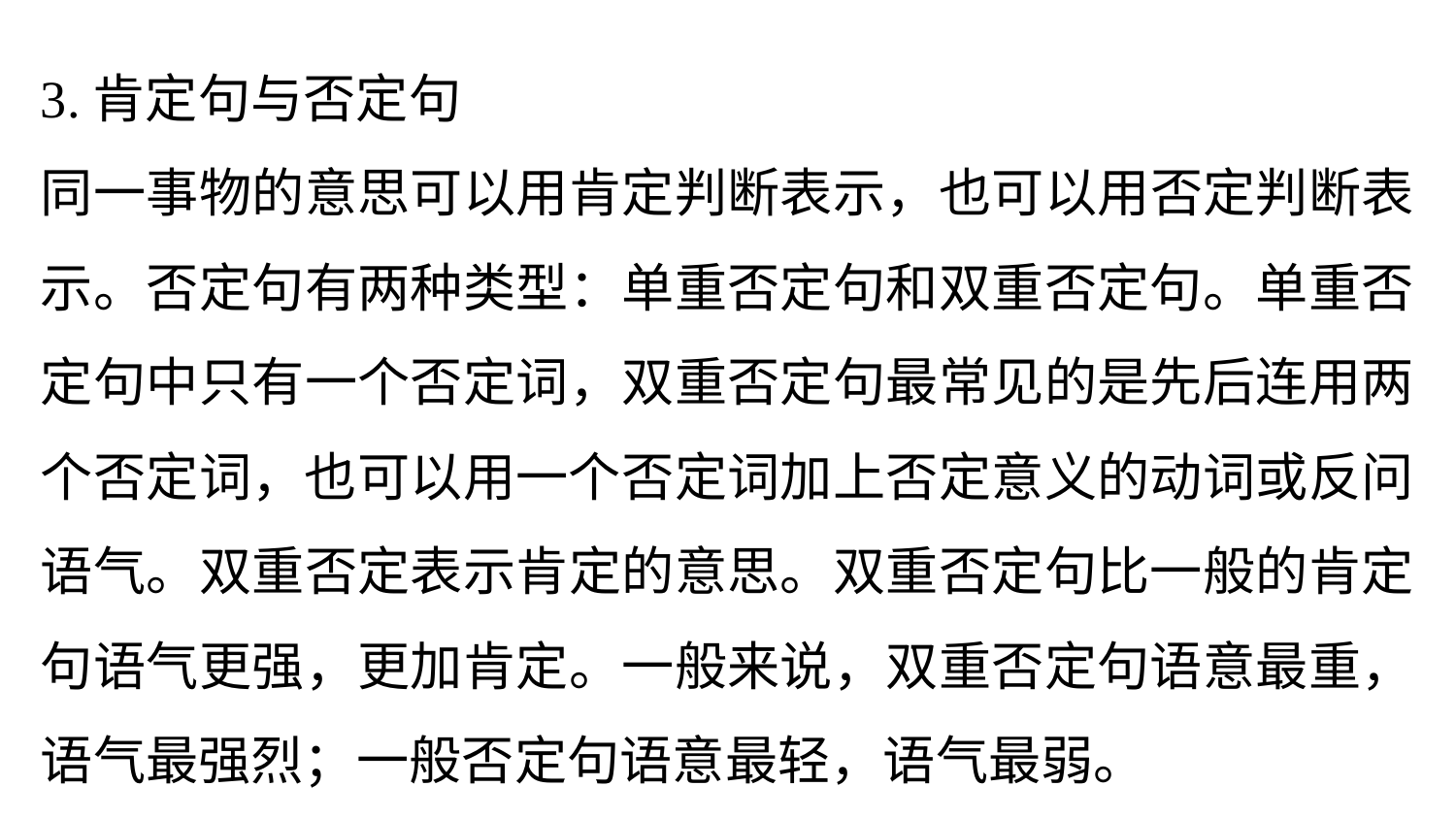

3.肯定句与否定句
同一事物的意思可以用肯定判断表示，也可以用否定判断表示。否定句有两种类型：单重否定句和双重否定句。单重否定句中只有一个否定词，双重否定句最常见的是先后连用两个否定词，也可以用一个否定词加上否定意义的动词或反问语气。双重否定表示肯定的意思。双重否定句比一般的肯定句语气更强，更加肯定。一般来说，双重否定句语意最重，语气最强烈；一般否定句语意最轻，语气最弱。